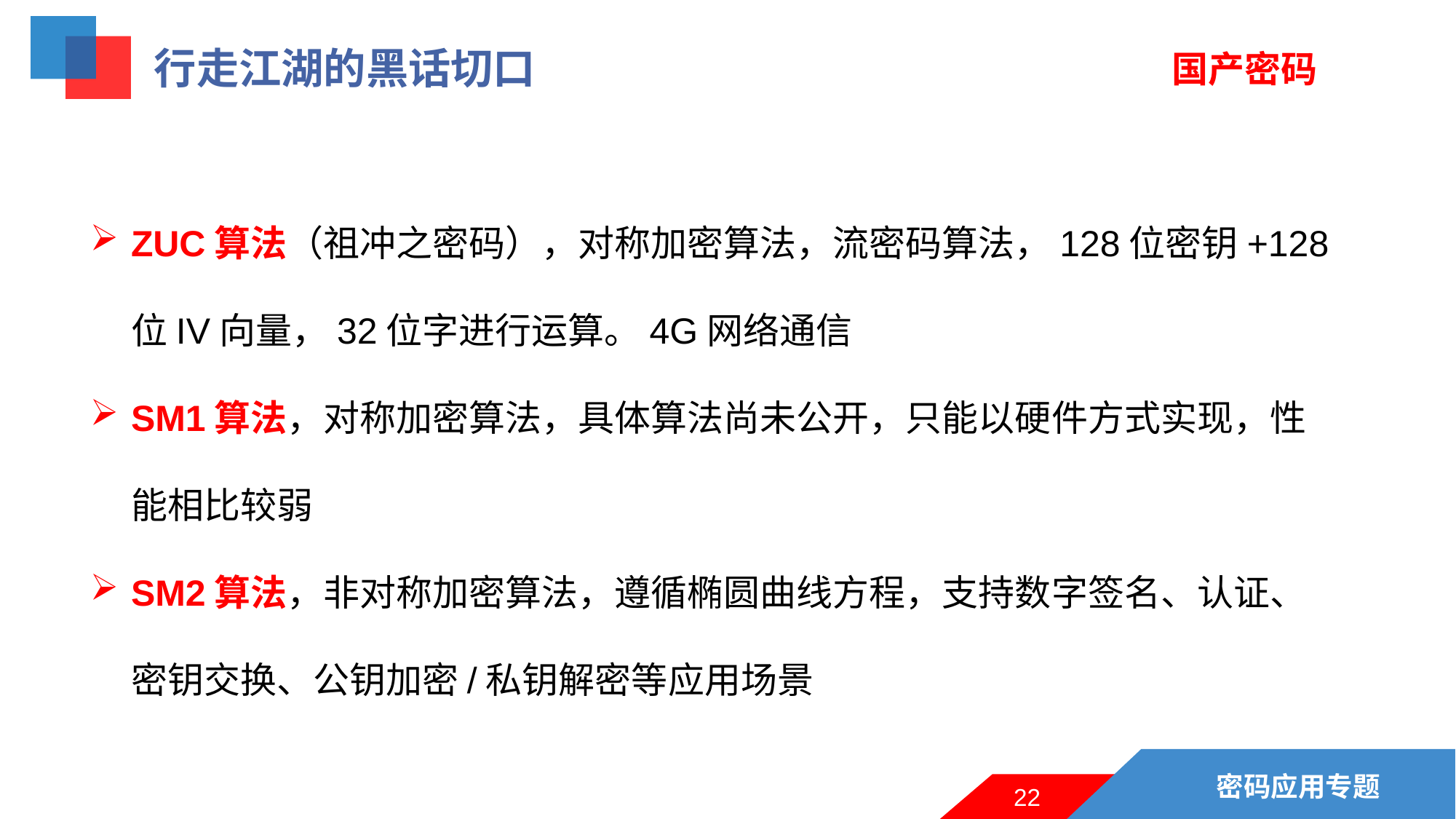

# 行走江湖的黑话切口
国产密码
ZUC算法（祖冲之密码），对称加密算法，流密码算法，128位密钥+128位IV向量，32位字进行运算。4G网络通信
SM1算法，对称加密算法，具体算法尚未公开，只能以硬件方式实现，性能相比较弱
SM2算法，非对称加密算法，遵循椭圆曲线方程，支持数字签名、认证、密钥交换、公钥加密/私钥解密等应用场景